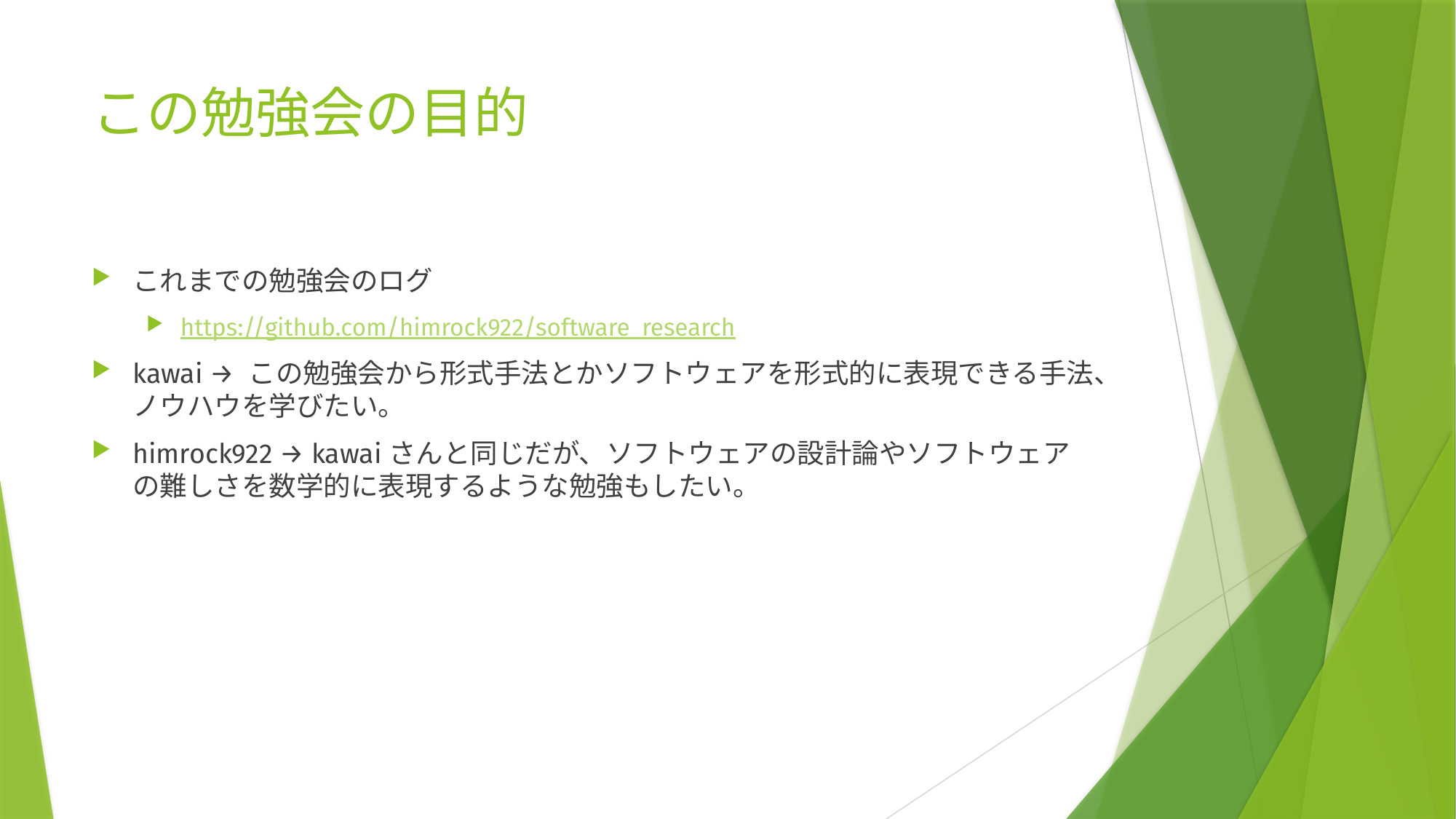

# この勉強会の目的
これまでの勉強会のログ
https://github.com/himrock922/software_research
kawai → この勉強会から形式手法とかソフトウェアを形式的に表現できる手法、ノウハウを学びたい。
himrock922 → kawaiさんと同じだが、ソフトウェアの設計論やソフトウェアの難しさを数学的に表現するような勉強もしたい。